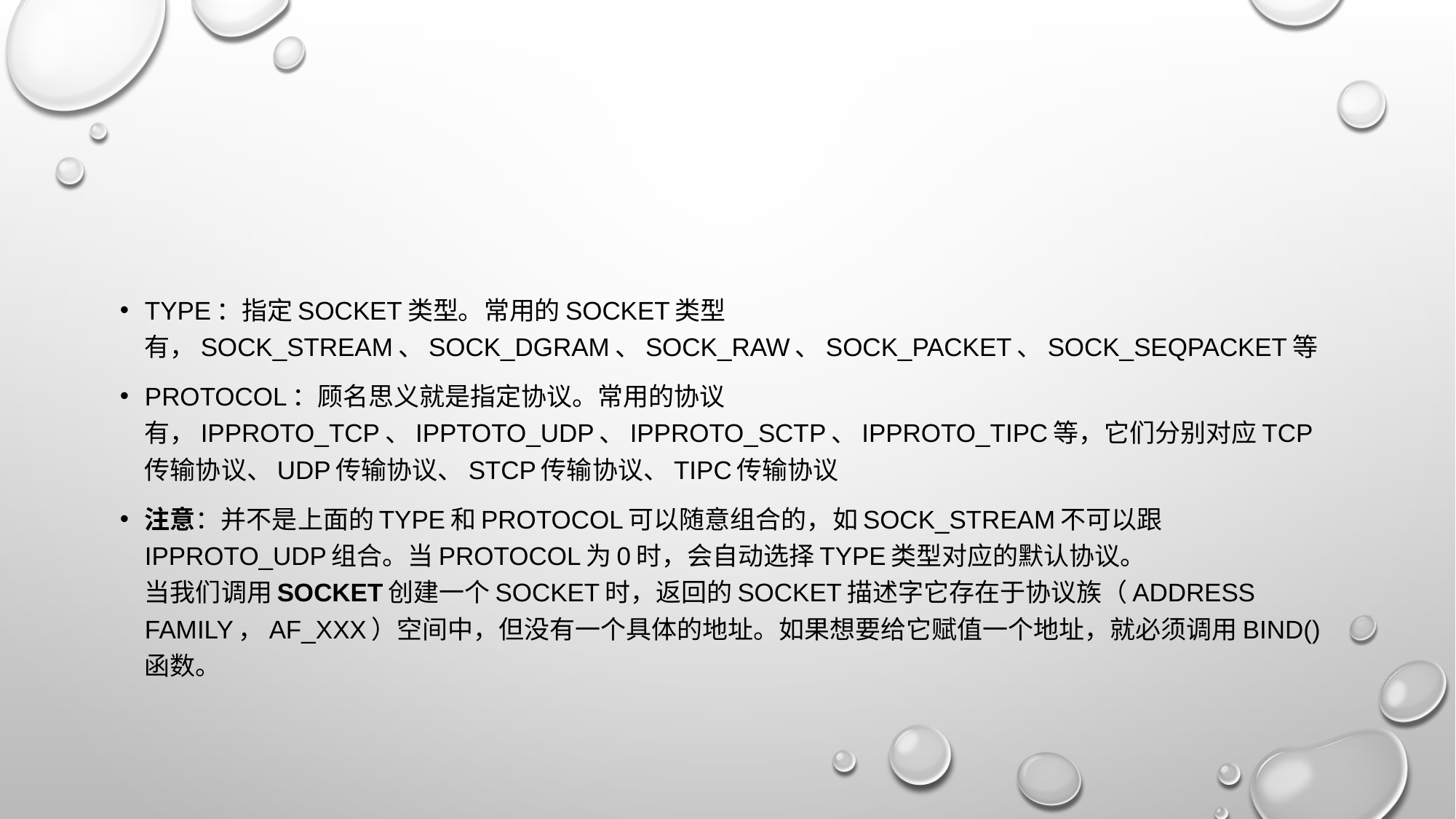

#
type：指定socket类型。常用的socket类型有，SOCK_STREAM、SOCK_DGRAM、SOCK_RAW、SOCK_PACKET、SOCK_SEQPACKET等
protocol：顾名思义就是指定协议。常用的协议有，IPPROTO_TCP、IPPTOTO_UDP、IPPROTO_SCTP、IPPROTO_TIPC等，它们分别对应TCP传输协议、UDP传输协议、STCP传输协议、TIPC传输协议
注意：并不是上面的type和protocol可以随意组合的，如SOCK_STREAM不可以跟IPPROTO_UDP组合。当protocol为0时，会自动选择type类型对应的默认协议。
当我们调用socket创建一个socket时，返回的socket描述字它存在于协议族（address family，AF_XXX）空间中，但没有一个具体的地址。如果想要给它赋值一个地址，就必须调用bind()函数。